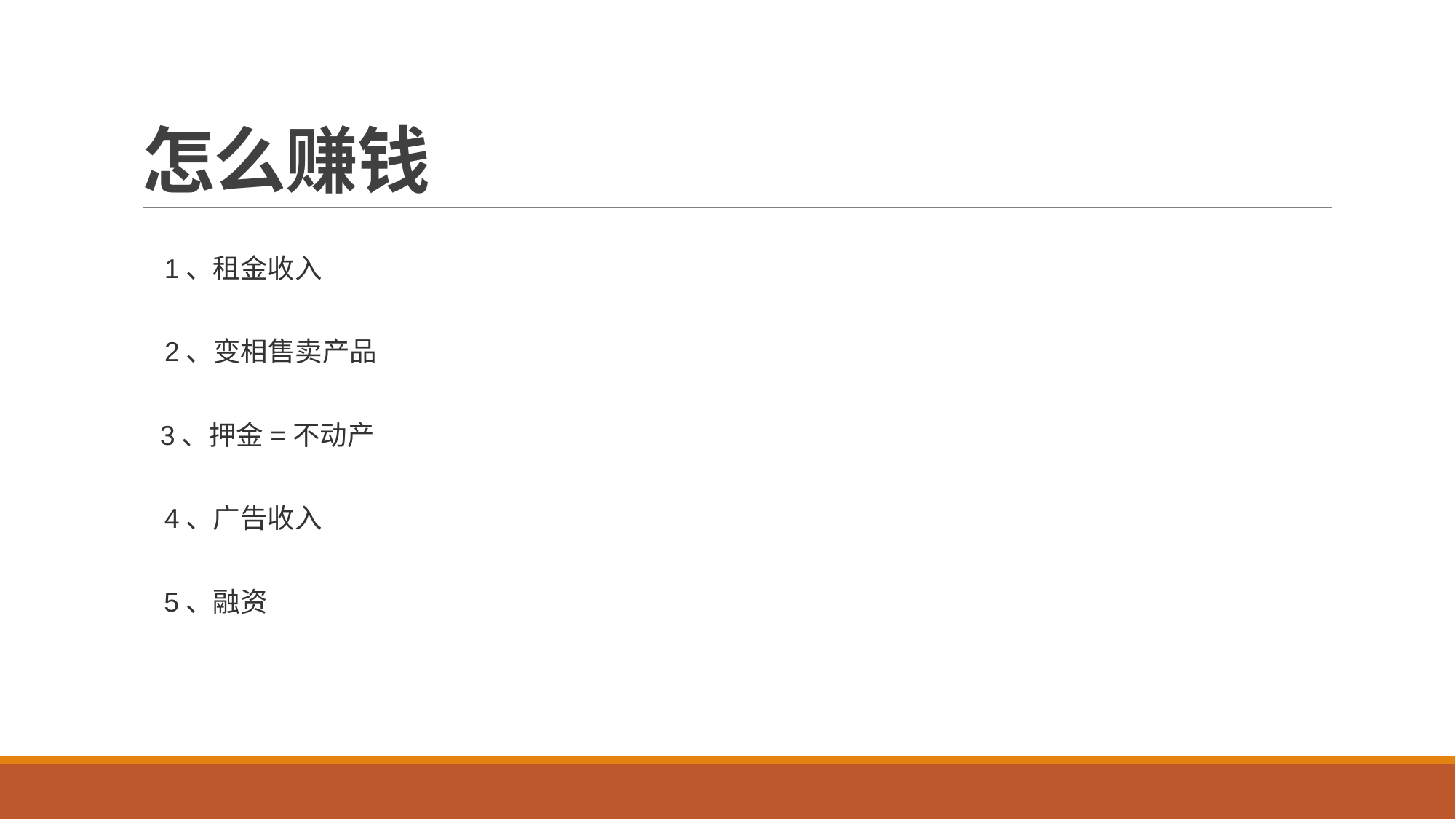

# 怎么赚钱
1、租金收入
2、变相售卖产品
3、押金=不动产
4、广告收入
5、融资